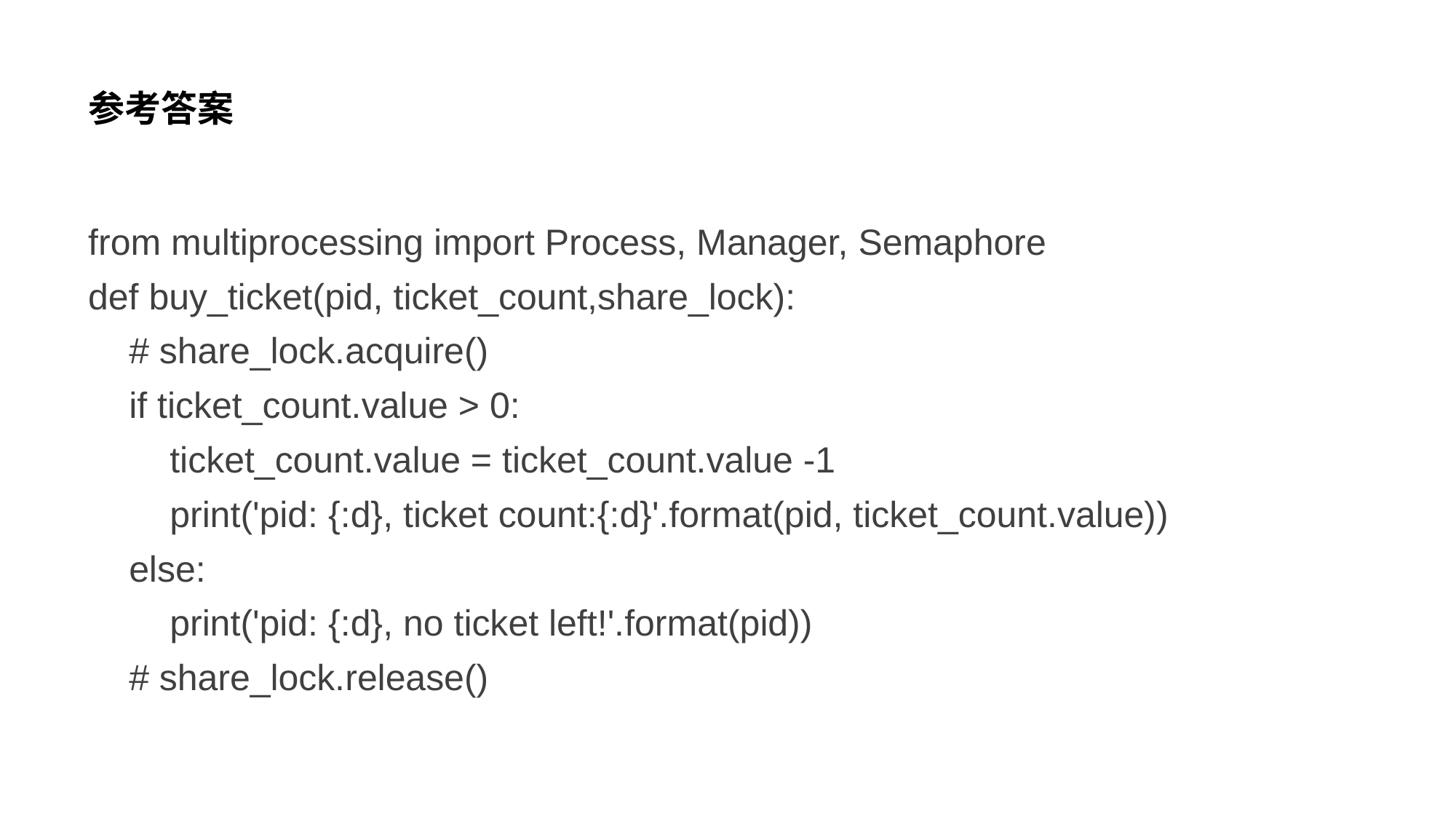

# 参考答案
from multiprocessing import Process, Manager, Semaphore
def buy_ticket(pid, ticket_count,share_lock):
    # share_lock.acquire()
    if ticket_count.value > 0:
        ticket_count.value = ticket_count.value -1
        print('pid: {:d}, ticket count:{:d}'.format(pid, ticket_count.value))
    else:
        print('pid: {:d}, no ticket left!'.format(pid))
    # share_lock.release()